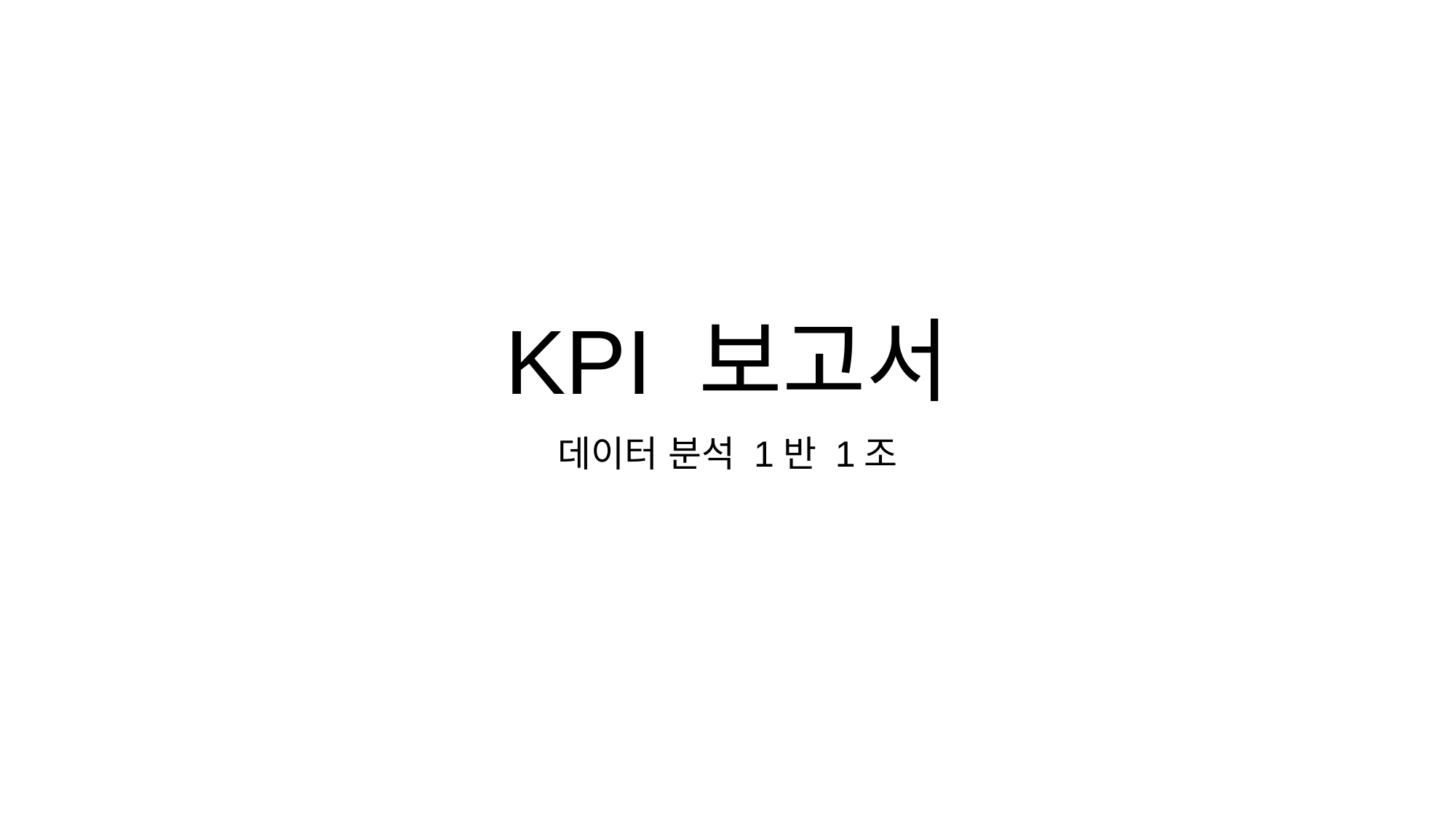

# KPI 보고서
데이터 분석 1반 1조